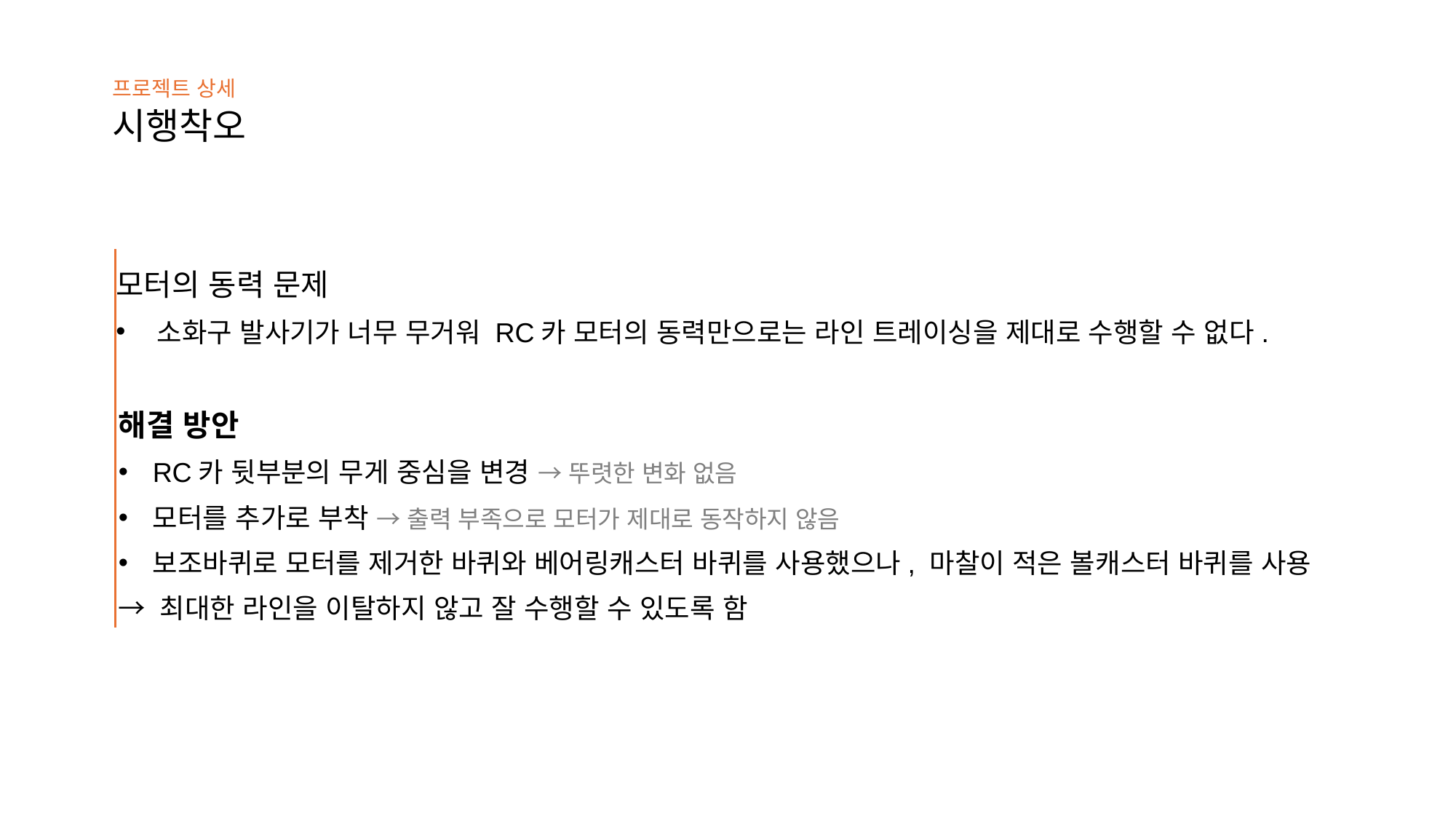

프로젝트 상세
시행착오
모터의 동력 문제
소화구 발사기가 너무 무거워 RC카 모터의 동력만으로는 라인 트레이싱을 제대로 수행할 수 없다.
해결 방안
RC카 뒷부분의 무게 중심을 변경 → 뚜렷한 변화 없음
모터를 추가로 부착 → 출력 부족으로 모터가 제대로 동작하지 않음
보조바퀴로 모터를 제거한 바퀴와 베어링캐스터 바퀴를 사용했으나, 마찰이 적은 볼캐스터 바퀴를 사용
→ 최대한 라인을 이탈하지 않고 잘 수행할 수 있도록 함